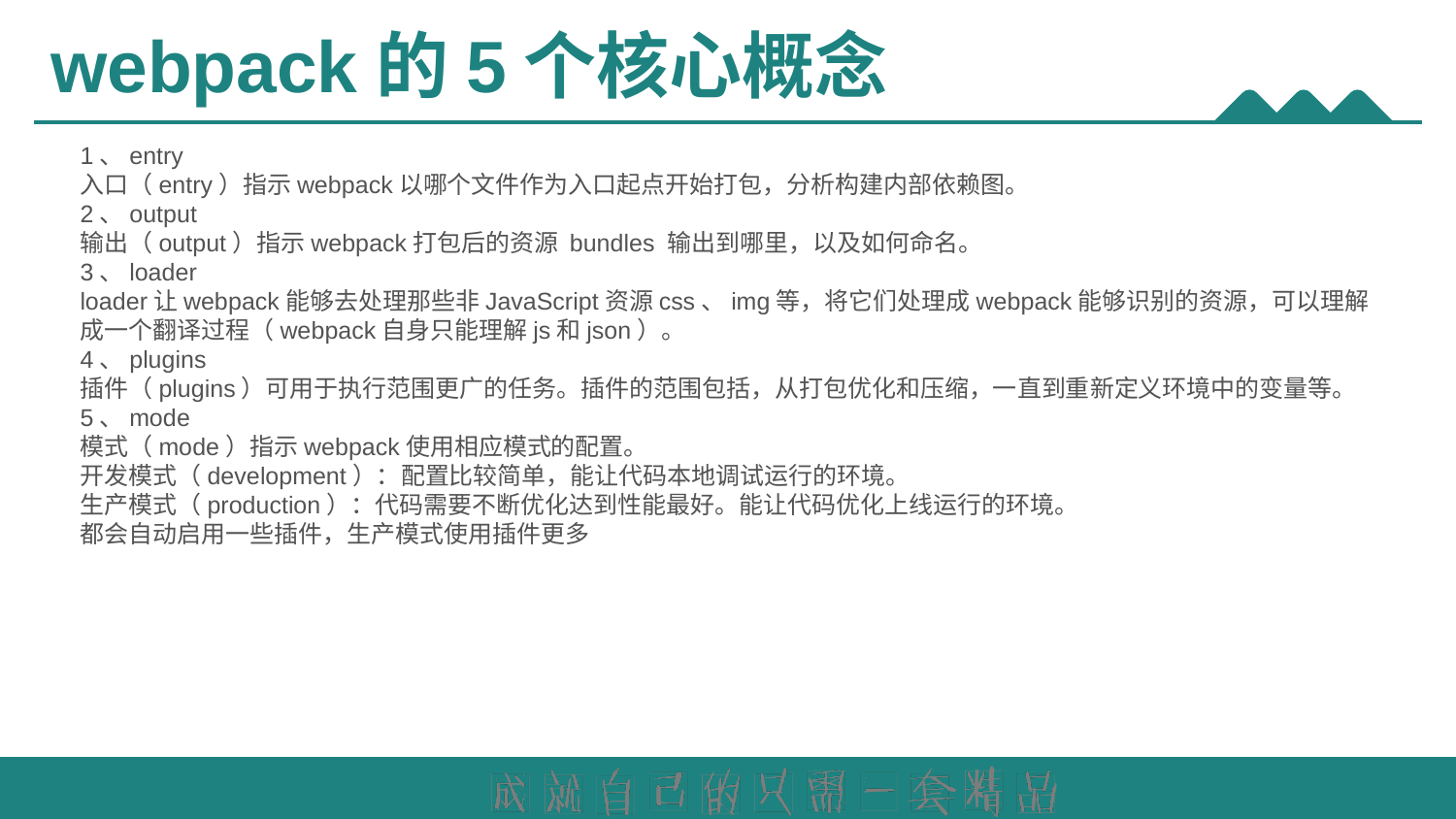

# webpack的5个核心概念
1、entry
入口（entry）指示webpack以哪个文件作为入口起点开始打包，分析构建内部依赖图。
2、output
输出（output）指示webpack打包后的资源 bundles 输出到哪里，以及如何命名。
3、loader
loader让webpack能够去处理那些非JavaScript资源css、img等，将它们处理成webpack能够识别的资源，可以理解成一个翻译过程（webpack自身只能理解js和json）。
4、plugins
插件（plugins）可用于执行范围更广的任务。插件的范围包括，从打包优化和压缩，一直到重新定义环境中的变量等。
5、mode
模式（mode）指示webpack使用相应模式的配置。
开发模式（development）：配置比较简单，能让代码本地调试运行的环境。
生产模式（production）：代码需要不断优化达到性能最好。能让代码优化上线运行的环境。
都会自动启用一些插件，生产模式使用插件更多